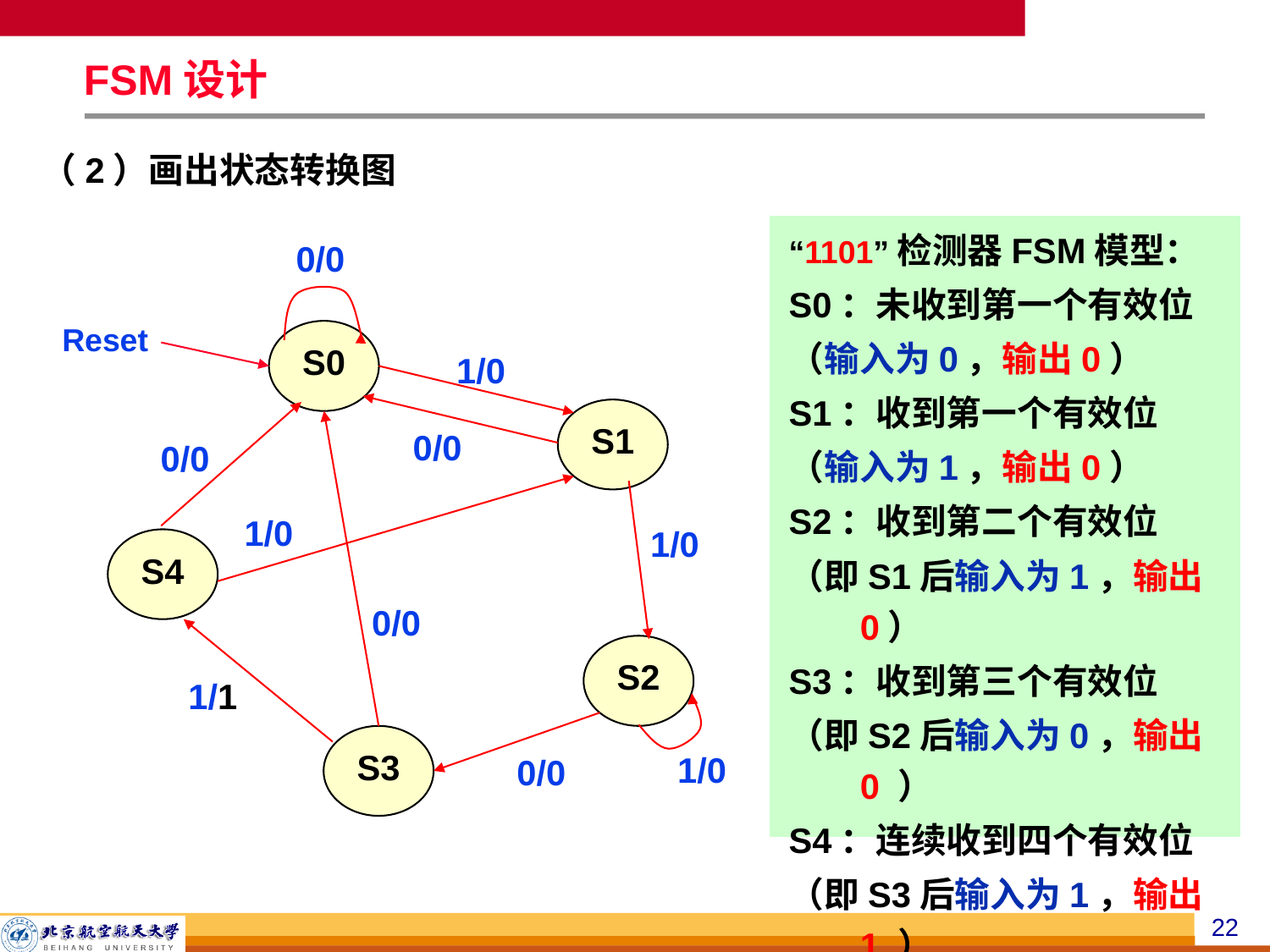

FSM设计
（2）画出状态转换图

“1101”检测器FSM模型：
S0：未收到第一个有效位
（输入为0，输出0）
S1：收到第一个有效位
（输入为1，输出0）
S2：收到第二个有效位
（即S1后输入为1，输出0）
S3：收到第三个有效位
（即S2后输入为0，输出0 ）
S4：连续收到四个有效位
（即S3后输入为1，输出1 ）
0/0

Reset
S0
1/0
0/0
S1
0/0
0/0
1/0
1/0
S4
1/1
S2

1/0
0/0
S3